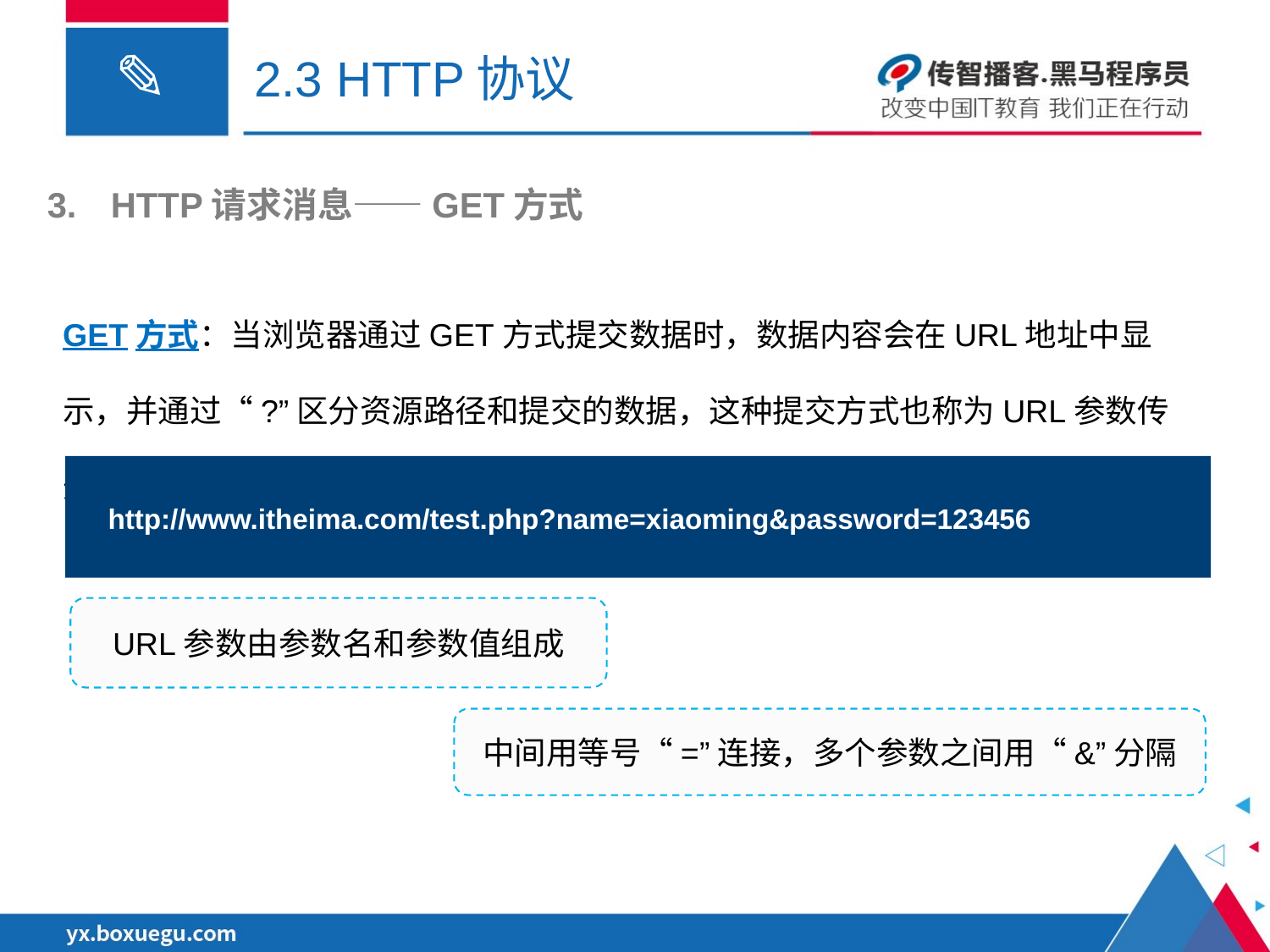

# 2.3 HTTP协议
HTTP请求消息——GET方式
GET方式：当浏览器通过GET方式提交数据时，数据内容会在URL地址中显示，并通过“?”区分资源路径和提交的数据，这种提交方式也称为URL参数传递。

http://www.itheima.com/test.php?name=xiaoming&password=123456
URL参数由参数名和参数值组成
中间用等号“=”连接，多个参数之间用“&”分隔